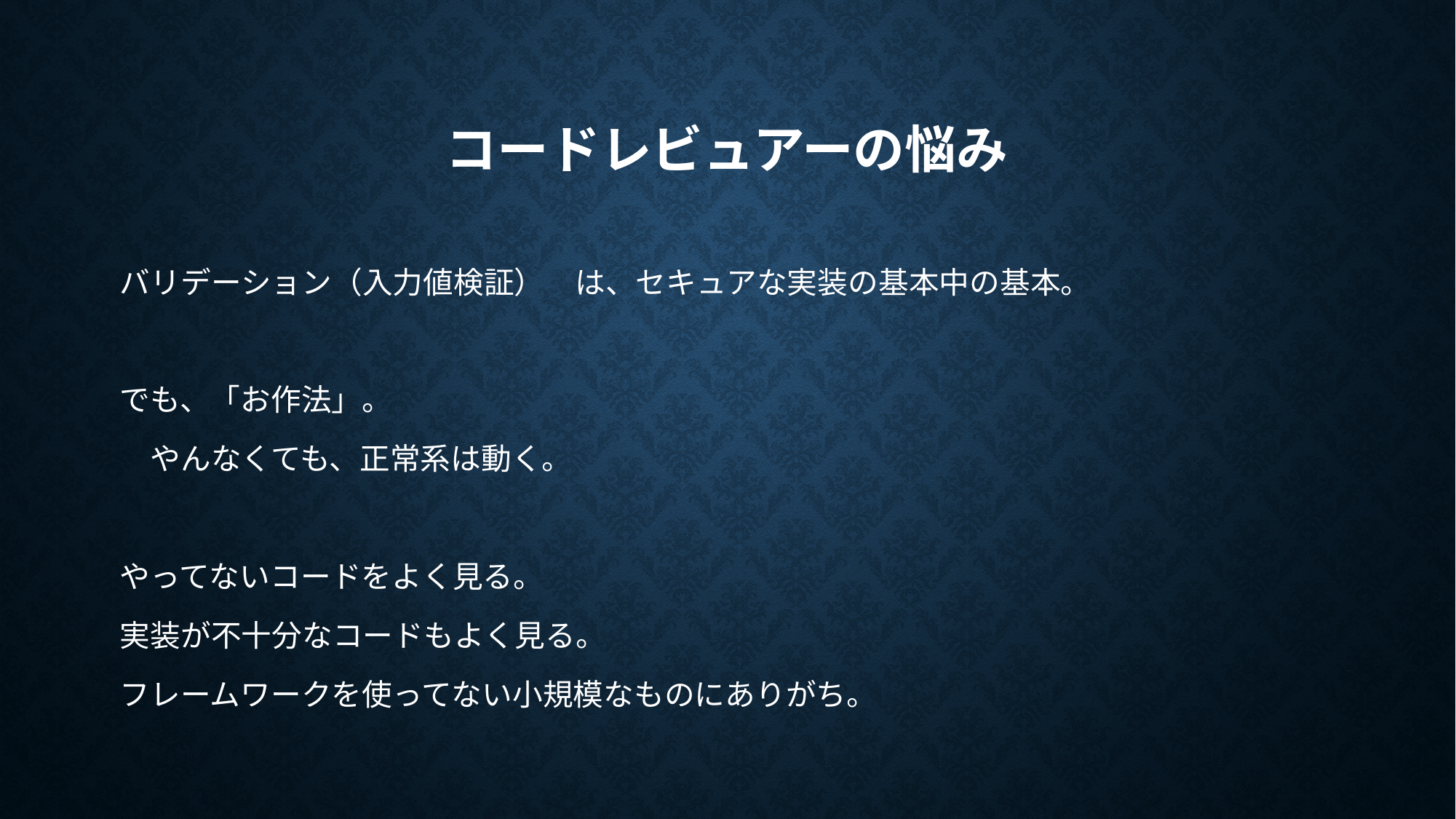

# コードレビュアーの悩み
バリデーション（入力値検証）　は、セキュアな実装の基本中の基本。

でも、「お作法」。
　やんなくても、正常系は動く。

やってないコードをよく見る。
実装が不十分なコードもよく見る。
フレームワークを使ってない小規模なものにありがち。